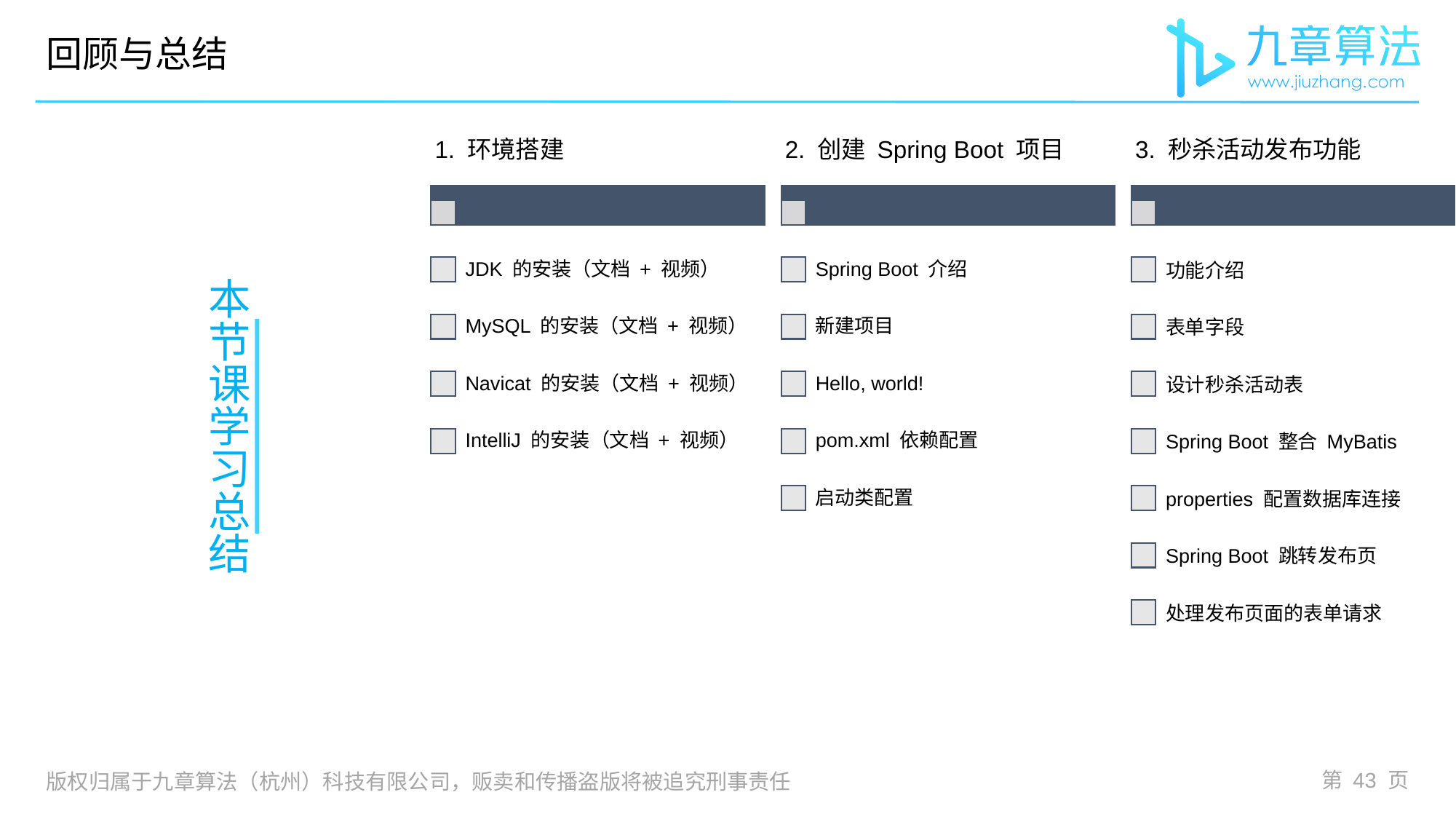

回顾与总结
# 本节课学习总结

1. 环境搭建
JDK 的安装（文档 + 视频）
MySQL 的安装（文档 + 视频）
Navicat 的安装（文档 + 视频）
IntelliJ 的安装（文档 + 视频）
2. 创建 Spring Boot 项目
Spring Boot 介绍
新建项目
Hello, world!
pom.xml 依赖配置
启动类配置
3. 秒杀活动发布功能
功能介绍
表单字段
设计秒杀活动表
Spring Boot 整合 MyBatis
properties 配置数据库连接
Spring Boot 跳转发布页
处理发布页面的表单请求
4. 秒杀活动列表页面
功能介绍
Mapper 配置